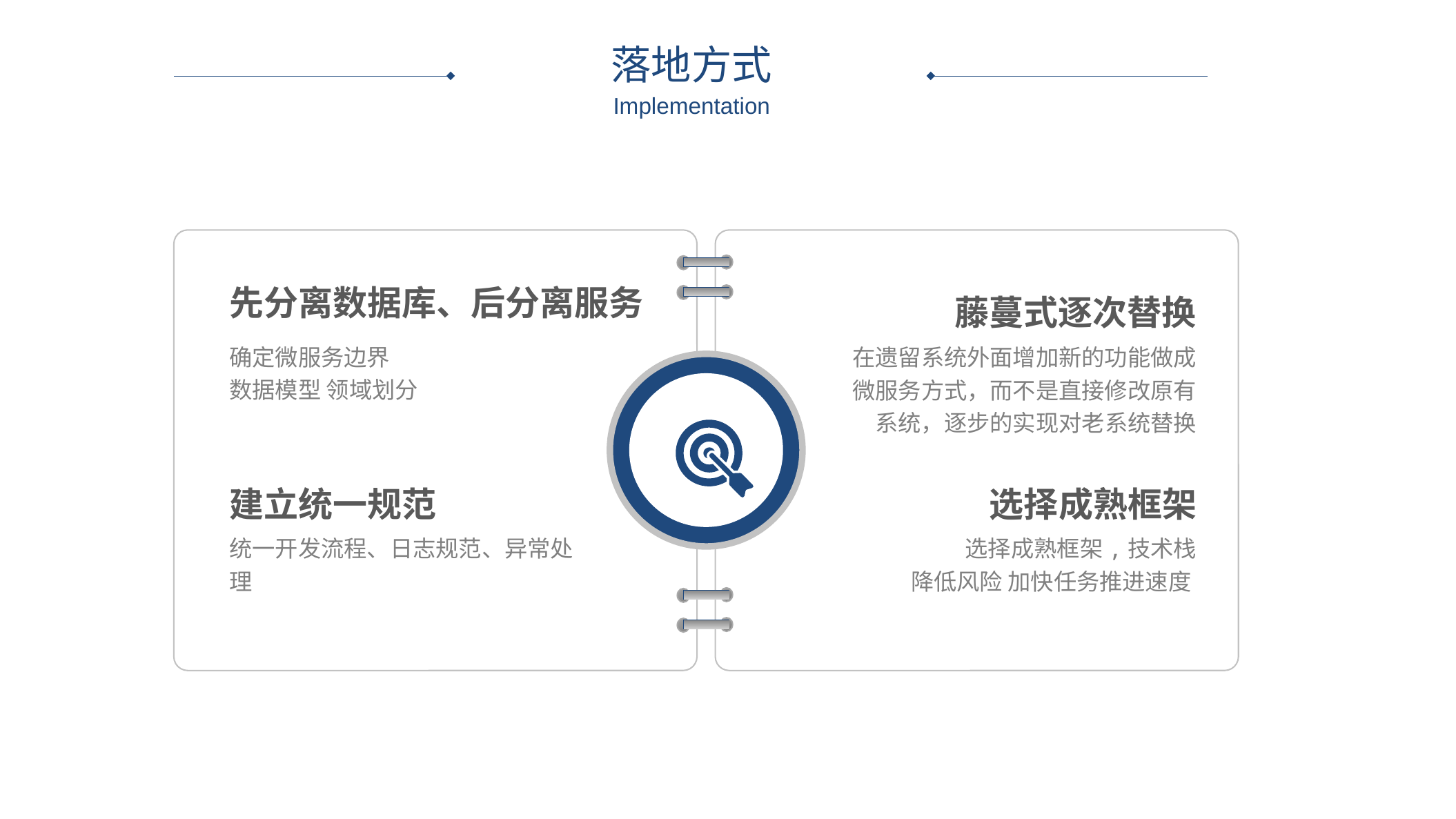

落地方式
Implementation

先分离数据库、后分离服务
确定微服务边界
数据模型 领域划分
藤蔓式逐次替换
在遗留系统外面增加新的功能做成微服务方式，而不是直接修改原有系统，逐步的实现对老系统替换

建立统一规范
统一开发流程、日志规范、异常处理
选择成熟框架
选择成熟框架,技术栈
降低风险 加快任务推进速度